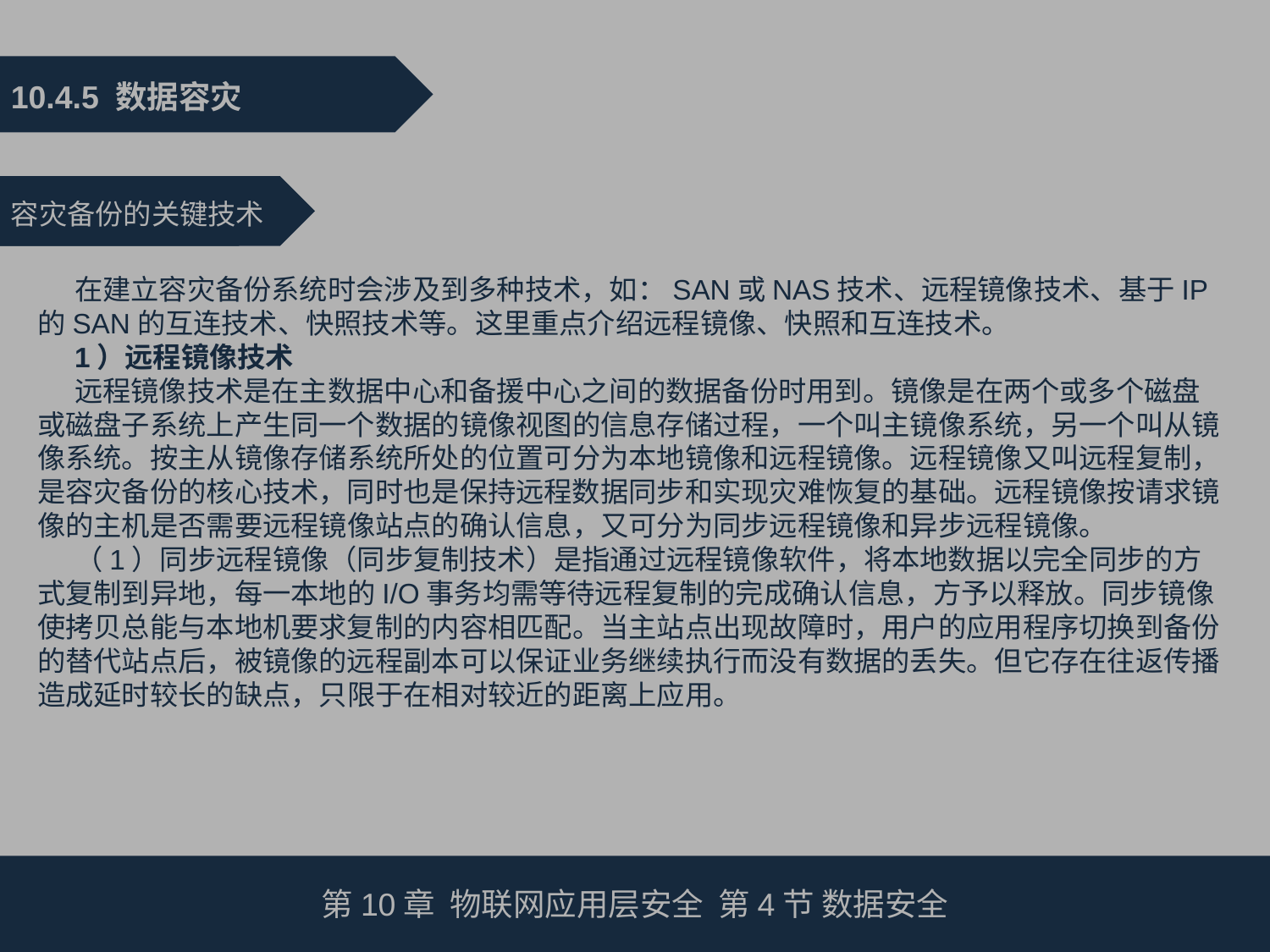

10.4.5 数据容灾

容灾备份的关键技术
在建立容灾备份系统时会涉及到多种技术，如：SAN或NAS技术、远程镜像技术、基于IP的SAN的互连技术、快照技术等。这里重点介绍远程镜像、快照和互连技术。
1）远程镜像技术
远程镜像技术是在主数据中心和备援中心之间的数据备份时用到。镜像是在两个或多个磁盘或磁盘子系统上产生同一个数据的镜像视图的信息存储过程，一个叫主镜像系统，另一个叫从镜像系统。按主从镜像存储系统所处的位置可分为本地镜像和远程镜像。远程镜像又叫远程复制，是容灾备份的核心技术，同时也是保持远程数据同步和实现灾难恢复的基础。远程镜像按请求镜像的主机是否需要远程镜像站点的确认信息，又可分为同步远程镜像和异步远程镜像。
（1）同步远程镜像（同步复制技术）是指通过远程镜像软件，将本地数据以完全同步的方式复制到异地，每一本地的I/O事务均需等待远程复制的完成确认信息，方予以释放。同步镜像使拷贝总能与本地机要求复制的内容相匹配。当主站点出现故障时，用户的应用程序切换到备份的替代站点后，被镜像的远程副本可以保证业务继续执行而没有数据的丢失。但它存在往返传播造成延时较长的缺点，只限于在相对较近的距离上应用。